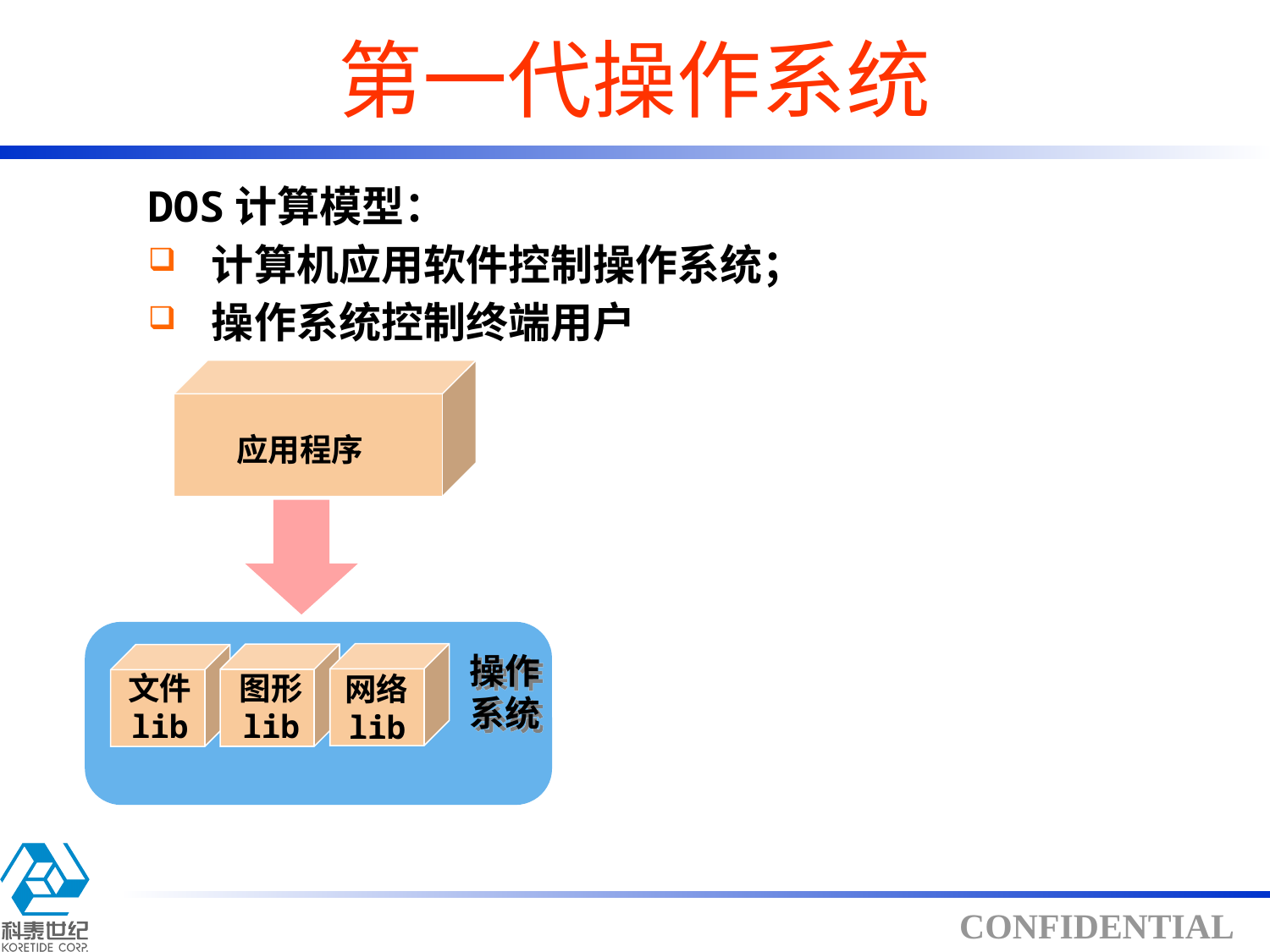

# 第一代操作系统
DOS计算模型：
计算机应用软件控制操作系统；
操作系统控制终端用户

应用程序

操作系统

网络lib

图形
lib

文件
lib